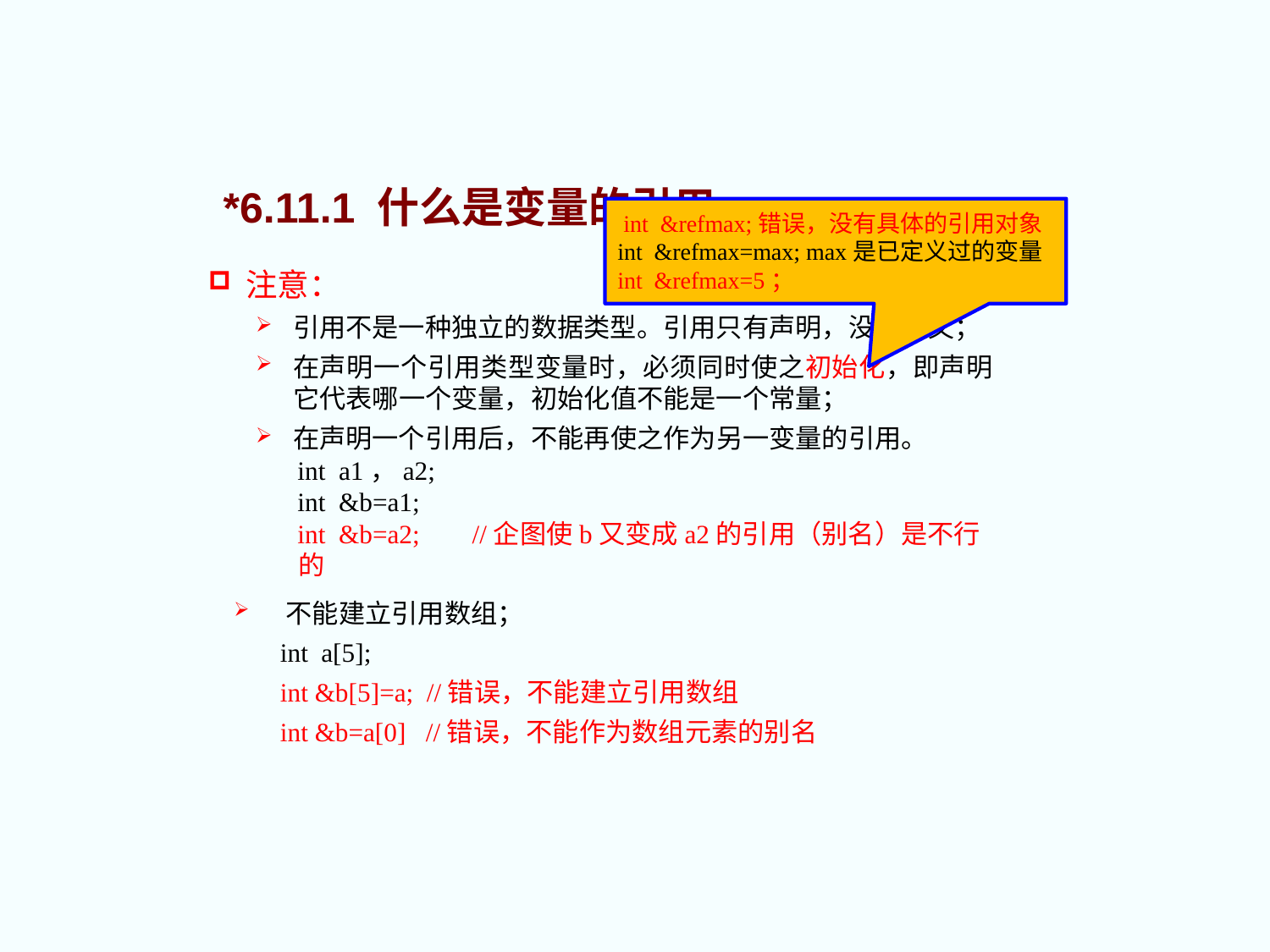

*6.11.1 什么是变量的引用
 int  &refmax;错误，没有具体的引用对象
int  &refmax=max; max是已定义过的变量
int  &refmax=5；
注意：
引用不是一种独立的数据类型。引用只有声明，没有定义；
在声明一个引用类型变量时，必须同时使之初始化，即声明它代表哪一个变量，初始化值不能是一个常量；
在声明一个引用后，不能再使之作为另一变量的引用。
int  a1，a2;
int  &b=a1;
int  &b=a2;        //企图使b又变成a2的引用（别名）是不行的
     不能建立引用数组；
       int  a[5];
       int &b[5]=a;  //错误，不能建立引用数组
       int &b=a[0]   //错误，不能作为数组元素的别名